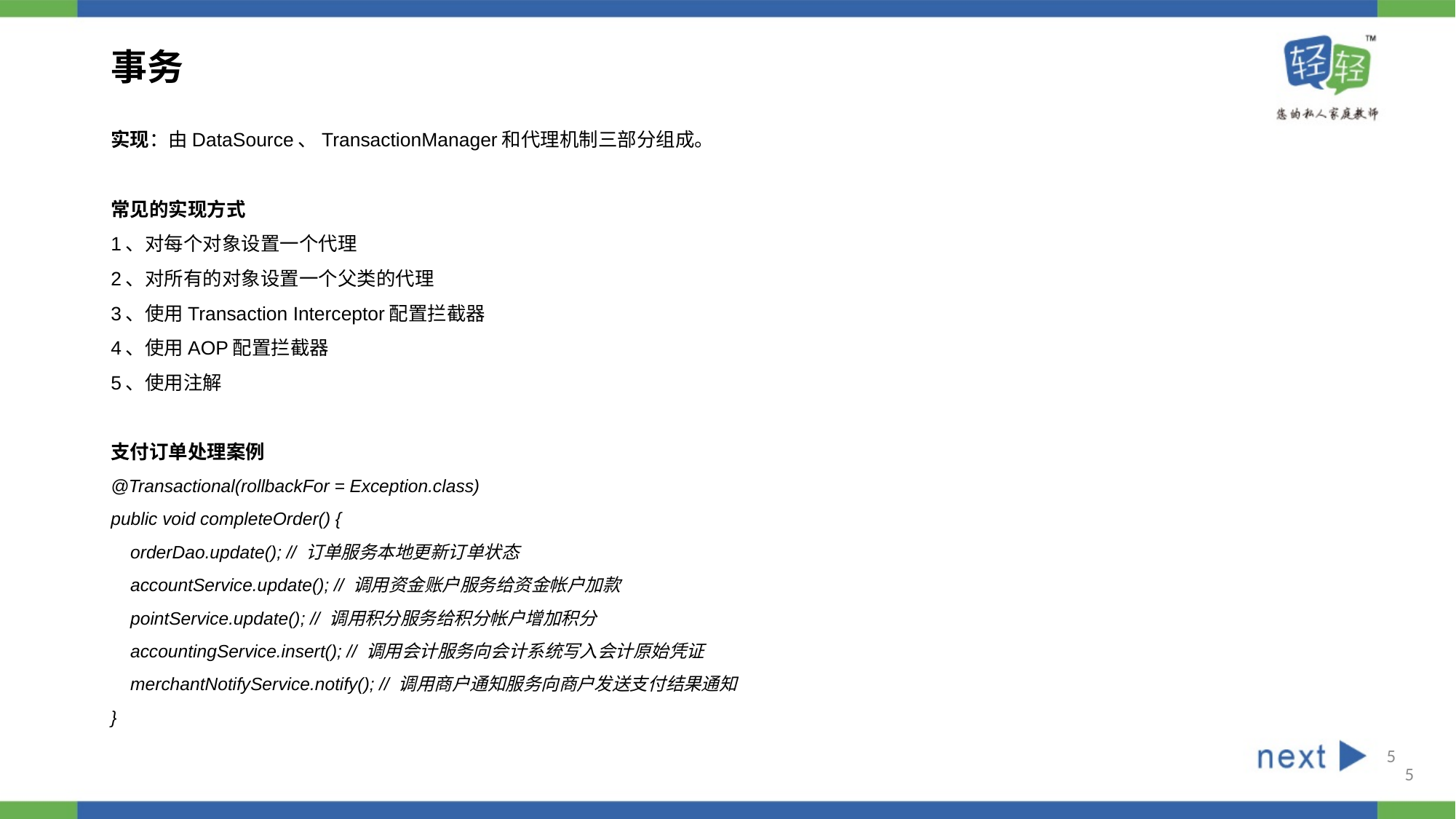

# 事务
实现：由DataSource、TransactionManager和代理机制三部分组成。

常见的实现方式
1、对每个对象设置一个代理
2、对所有的对象设置一个父类的代理
3、使用Transaction Interceptor配置拦截器
4、使用AOP配置拦截器
5、使用注解

支付订单处理案例
@Transactional(rollbackFor = Exception.class)
public void completeOrder() {
    orderDao.update(); // 订单服务本地更新订单状态
    accountService.update(); // 调用资金账户服务给资金帐户加款
    pointService.update(); // 调用积分服务给积分帐户增加积分
    accountingService.insert(); // 调用会计服务向会计系统写入会计原始凭证
    merchantNotifyService.notify(); // 调用商户通知服务向商户发送支付结果通知
}